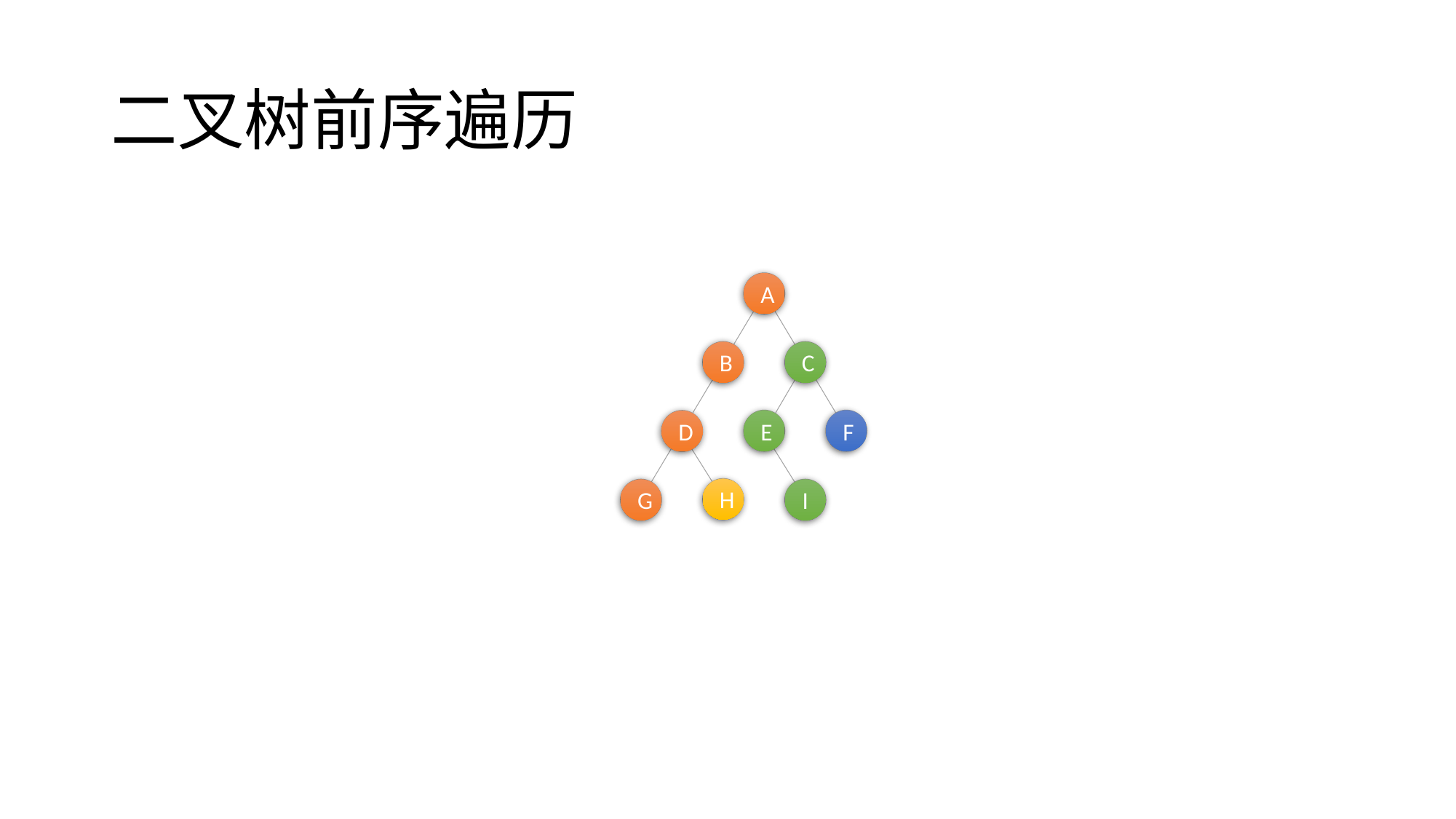

# 二叉树前序遍历
A
B
C
E
F
D
H
G
I
A
B
C
E
F
D
H
G
I